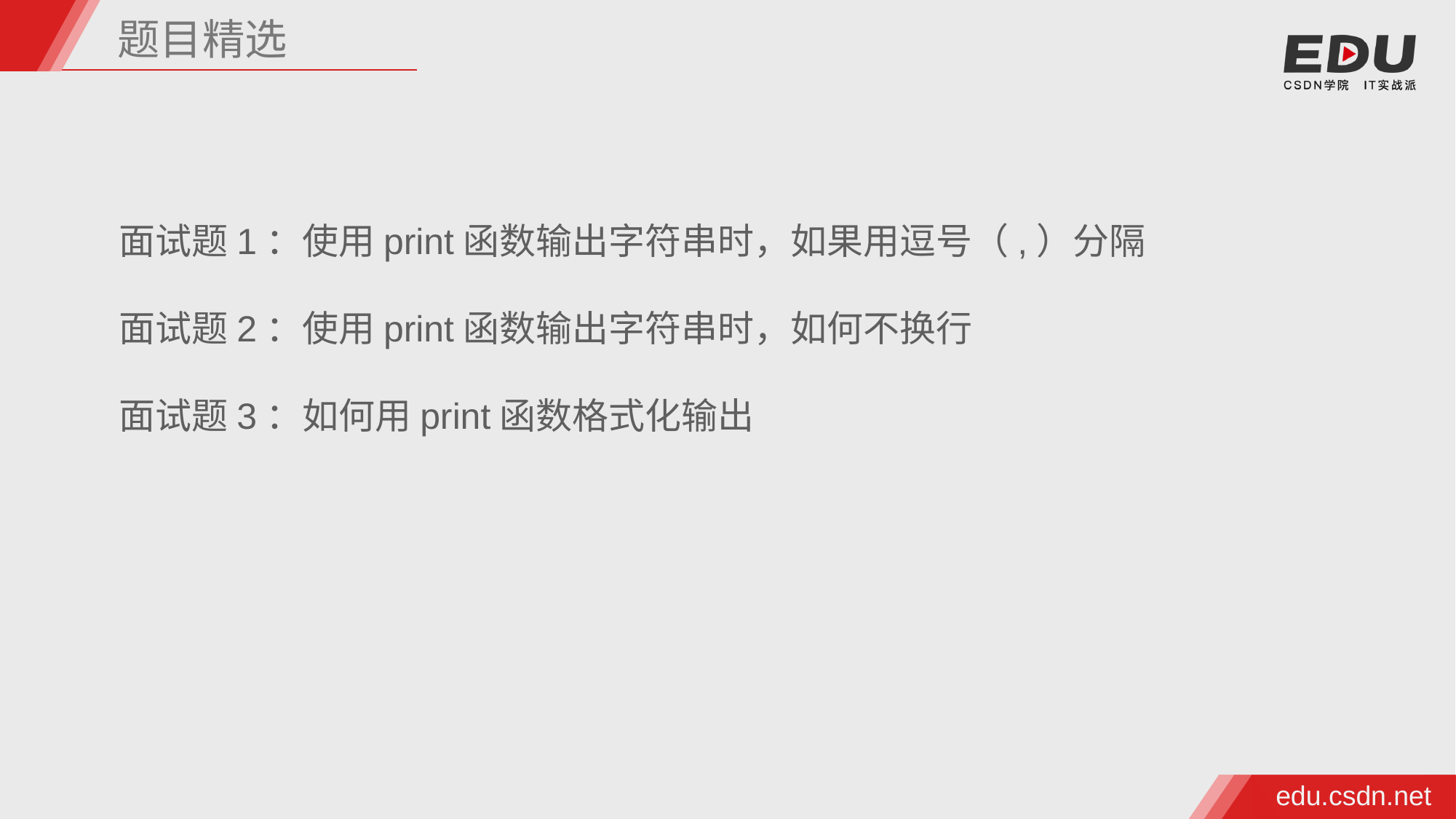

题目精选
面试题1：使用print函数输出字符串时，如果用逗号（,）分隔
面试题2：使用print函数输出字符串时，如何不换行
面试题3：如何用print函数格式化输出
edu.csdn.net